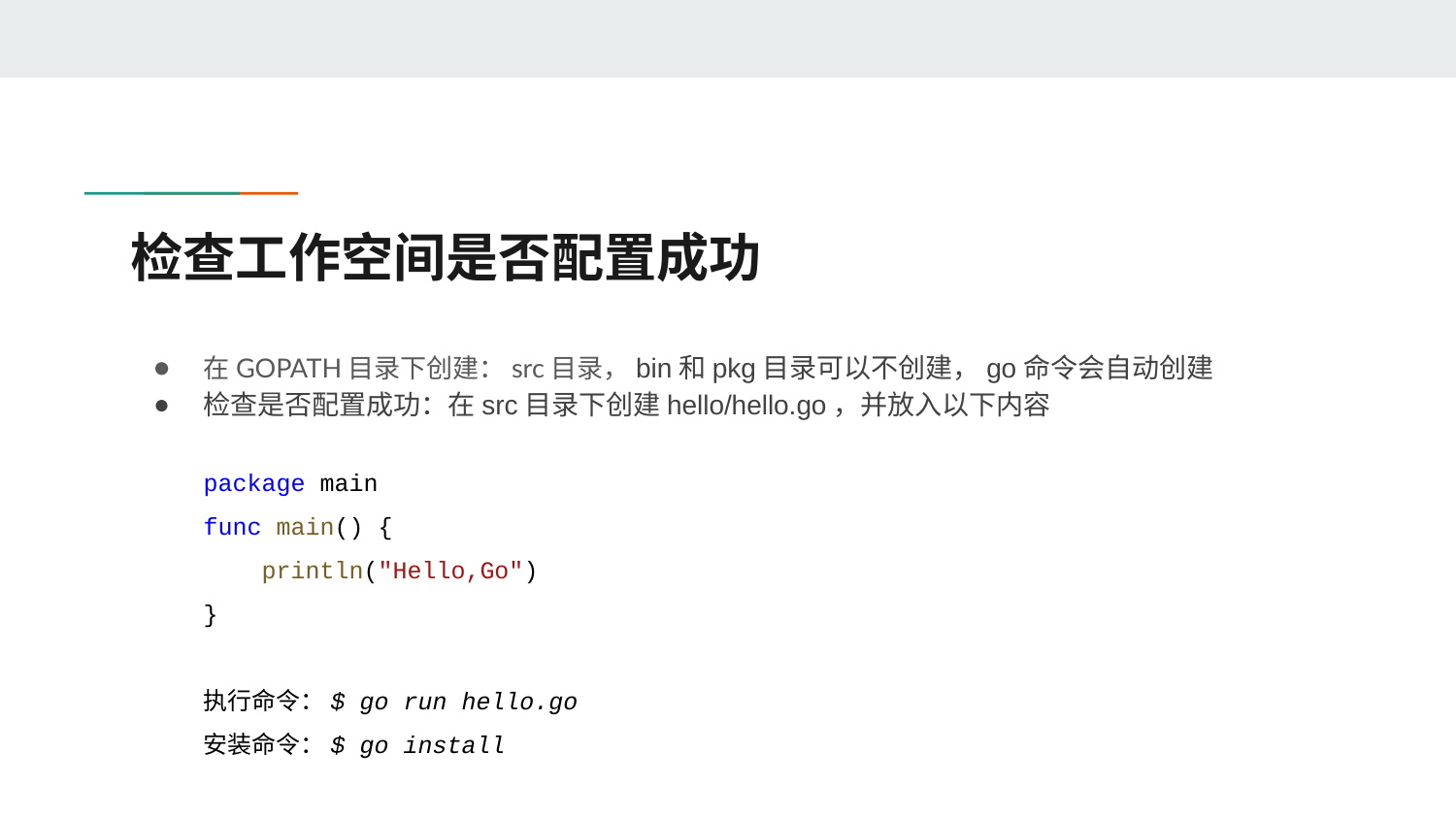

# 检查工作空间是否配置成功
在GOPATH目录下创建：src目录，bin和pkg目录可以不创建，go命令会自动创建
检查是否配置成功：在src目录下创建hello/hello.go，并放入以下内容
package main
func main() {
    println("Hello,Go")
}

执行命令：$ go run hello.go
安装命令：$ go install